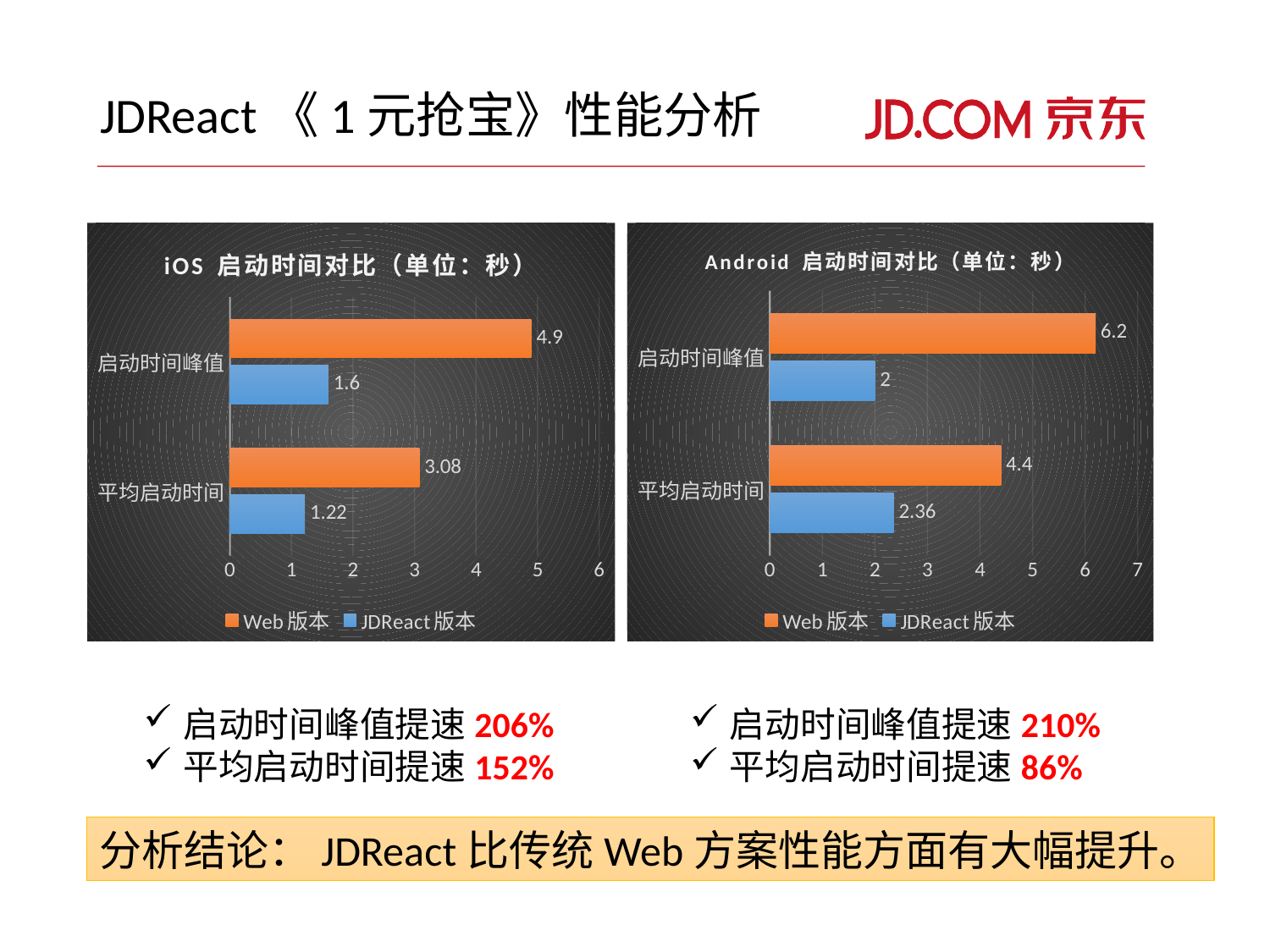

# JDReact《1元抢宝》性能分析

### Chart: iOS 启动时间对比（单位：秒）

| Category | JDReact版本 | Web版本 |
|---|---|---|
| 平均启动时间 | 1.22 | 3.08 |
| 启动时间峰值 | 1.6 | 4.9 |

### Chart: Android 启动时间对比（单位：秒）

| Category | JDReact版本 | Web版本 |
|---|---|---|
| 平均启动时间 | 2.36 | 4.4 |
| 启动时间峰值 | 2.0 | 6.2 |
启动时间峰值提速206%
平均启动时间提速152%
启动时间峰值提速210%
平均启动时间提速86%
分析结论：JDReact比传统Web方案性能方面有大幅提升。